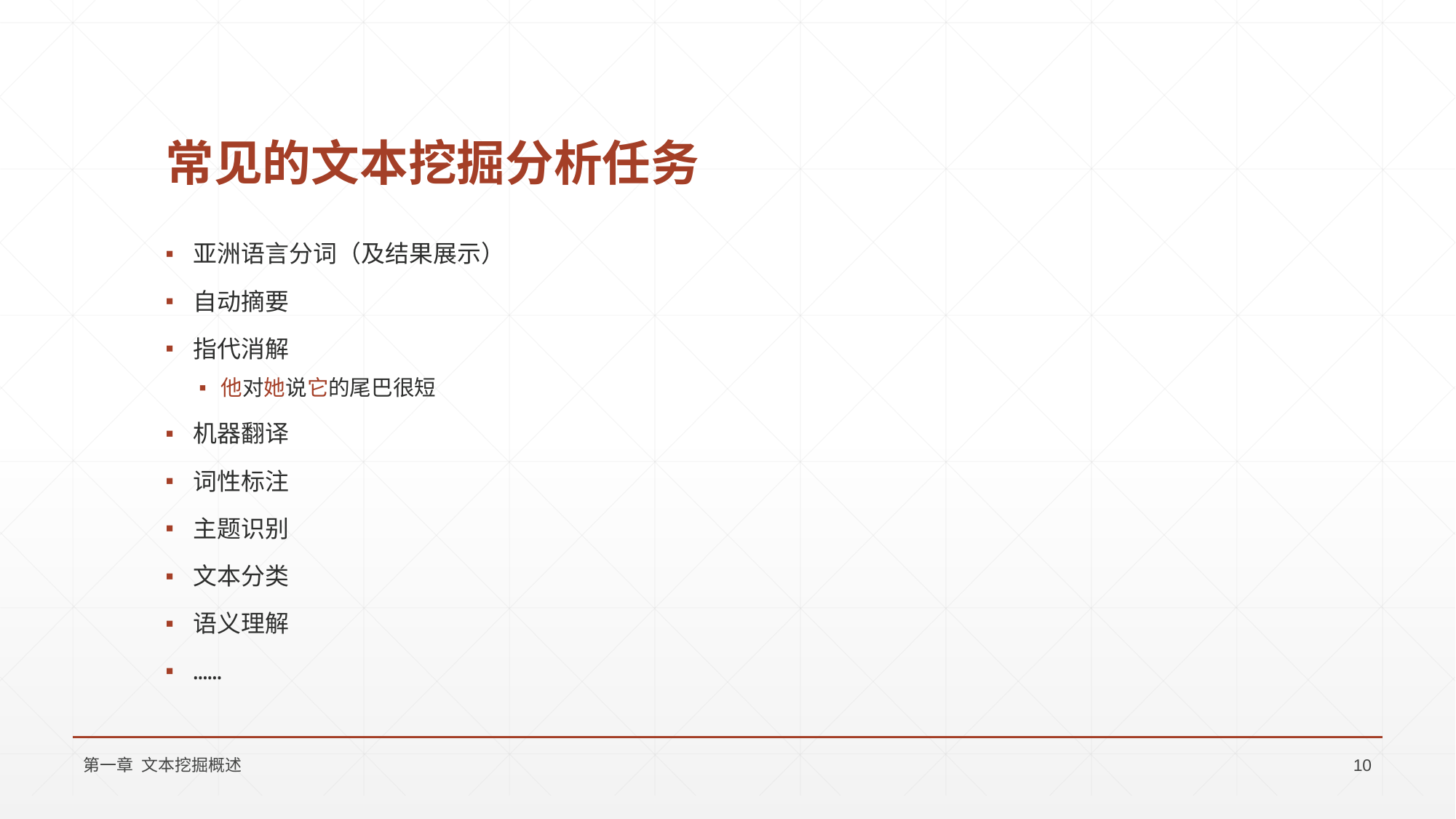

# 常见的文本挖掘分析任务
亚洲语言分词（及结果展示）
自动摘要
指代消解
他对她说它的尾巴很短
机器翻译
词性标注
主题识别
文本分类
语义理解
……
第一章  文本挖掘概述
10